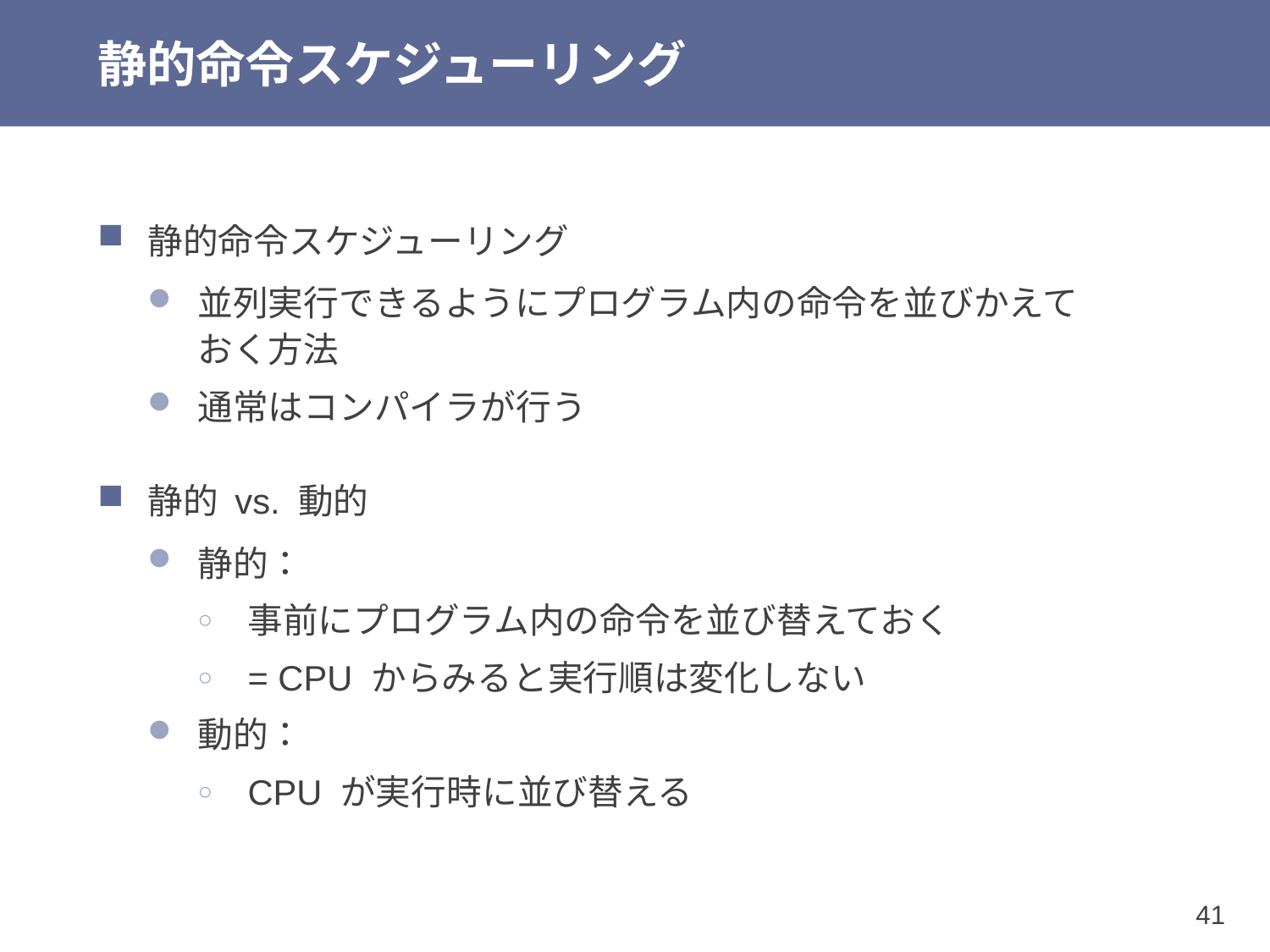

# 静的命令スケジューリング
静的命令スケジューリング
並列実行できるようにプログラム内の命令を並びかえて
おく方法
通常はコンパイラが行う
静的 vs. 動的
静的：
事前にプログラム内の命令を並び替えておく
= CPU からみると実行順は変化しない
動的：
CPU が実行時に並び替える